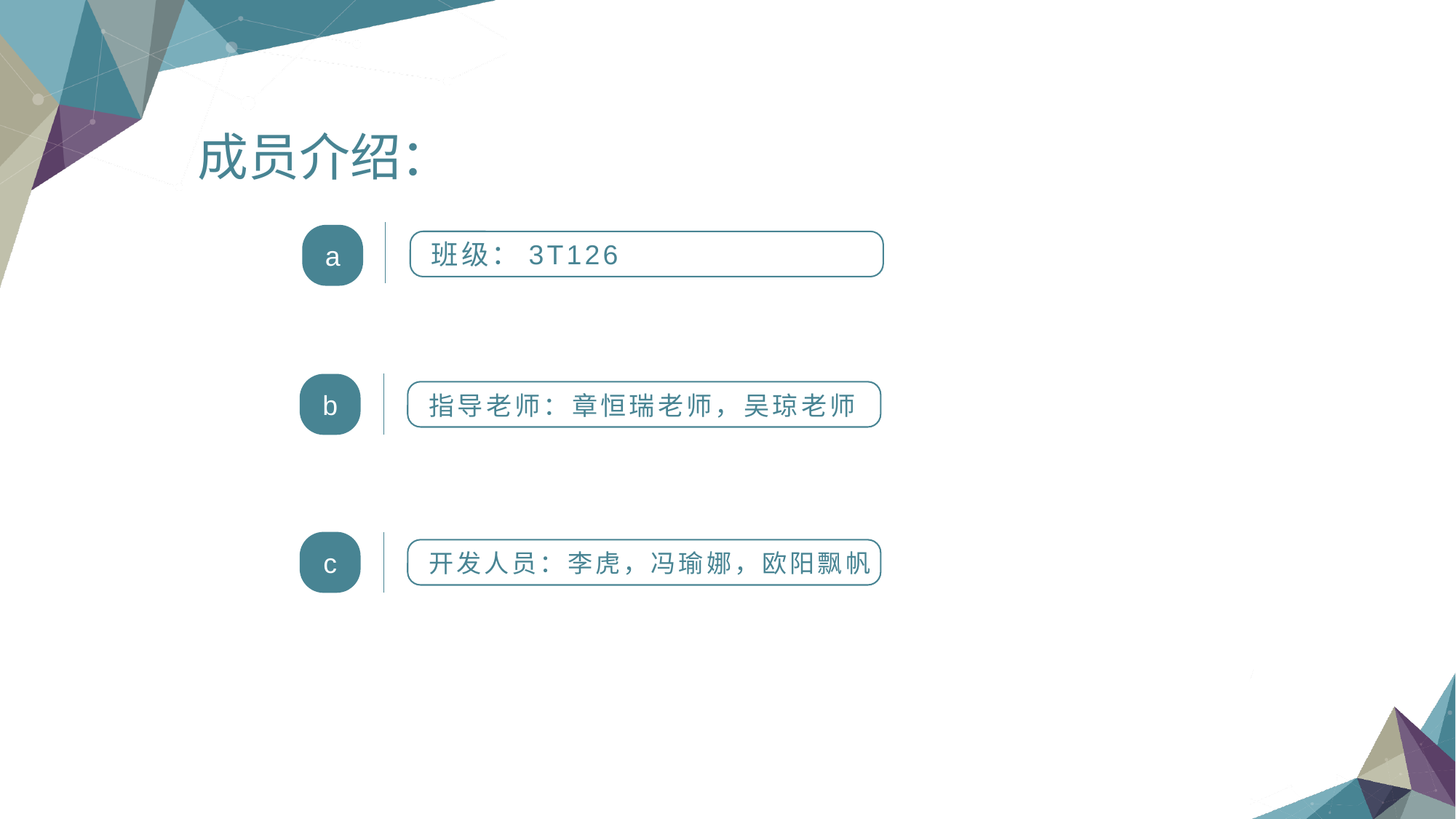

成员介绍：
a
班级：3T126
b
指导老师：章恒瑞老师，吴琼老师
c
开发人员：李虎，冯瑜娜，欧阳飘帆